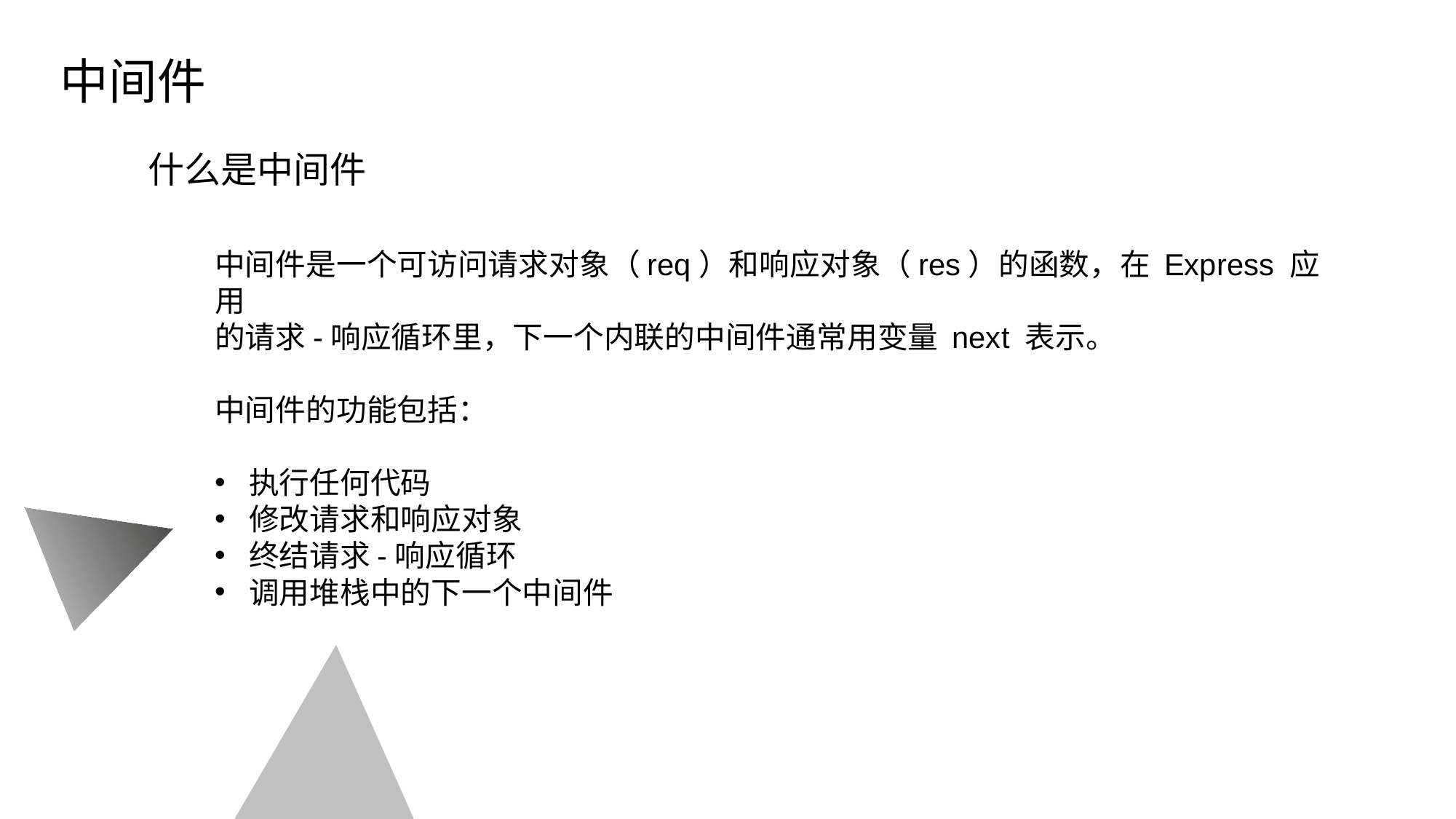

# 目录 CONTENTS
中间件
什么是中间件

中间件是一个可访问请求对象（req）和响应对象（res）的函数，在 Express 应用
的请求-响应循环里，下一个内联的中间件通常用变量 next 表示。

中间件的功能包括：

执行任何代码
修改请求和响应对象
终结请求-响应循环
调用堆栈中的下一个中间件
公司介绍
COMPANY PROFILE
我们坚持以客户为中心，快速响应客户需求，持续为客户创造长期价值进而成就客户
市场分析
MARKET ANALYSIS
我们坚持以客户为中心，快速响应客户需求，持续为客户创造长期价值进而成就客户
产品服务
PRODUCT SERVICE
我们坚持以客户为中心，快速响应客户需求，持续为客户创造长期价值进而成就客户
财务分析
FINANCIAL ANALYSIS
我们坚持以客户为中心，快速响应客户需求，持续为客户创造长期价值进而成就客户

9